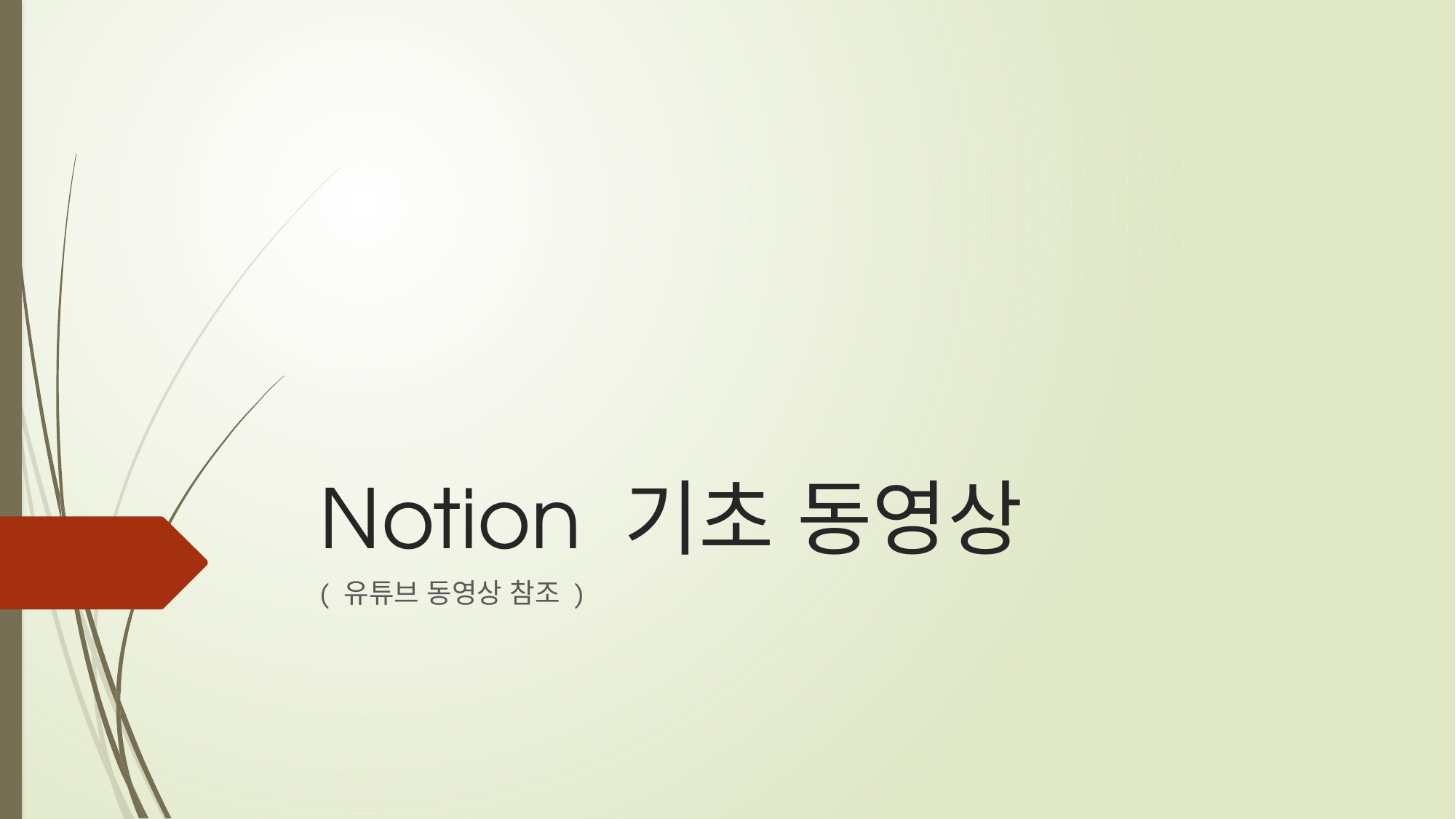

# Notion 기초 동영상
( 유튜브 동영상 참조 )